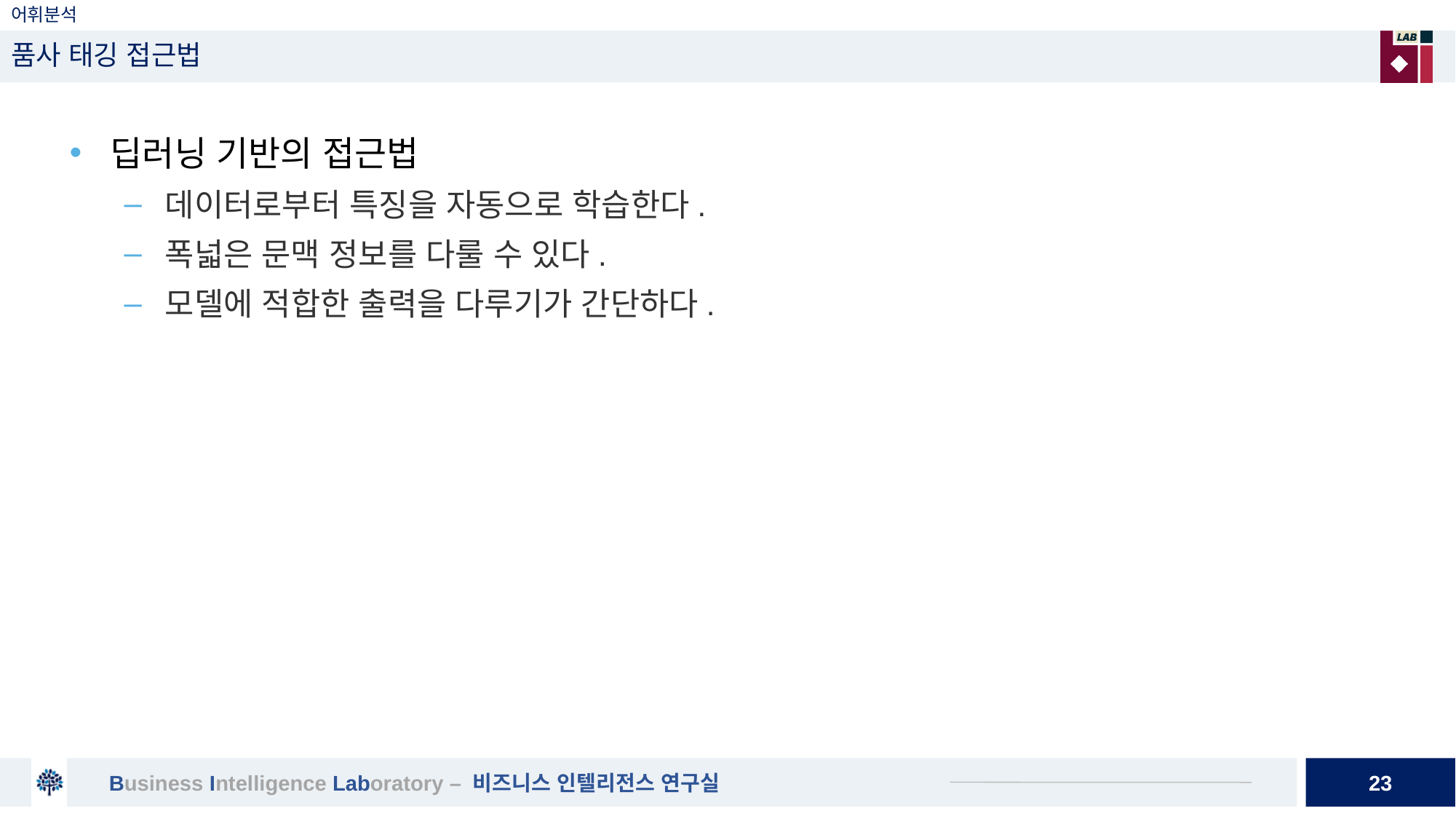

# 어휘분석
품사 태깅 접근법

딥러닝 기반의 접근법
데이터로부터 특징을 자동으로 학습한다.
폭넓은 문맥 정보를 다룰 수 있다.
모델에 적합한 출력을 다루기가 간단하다.

23